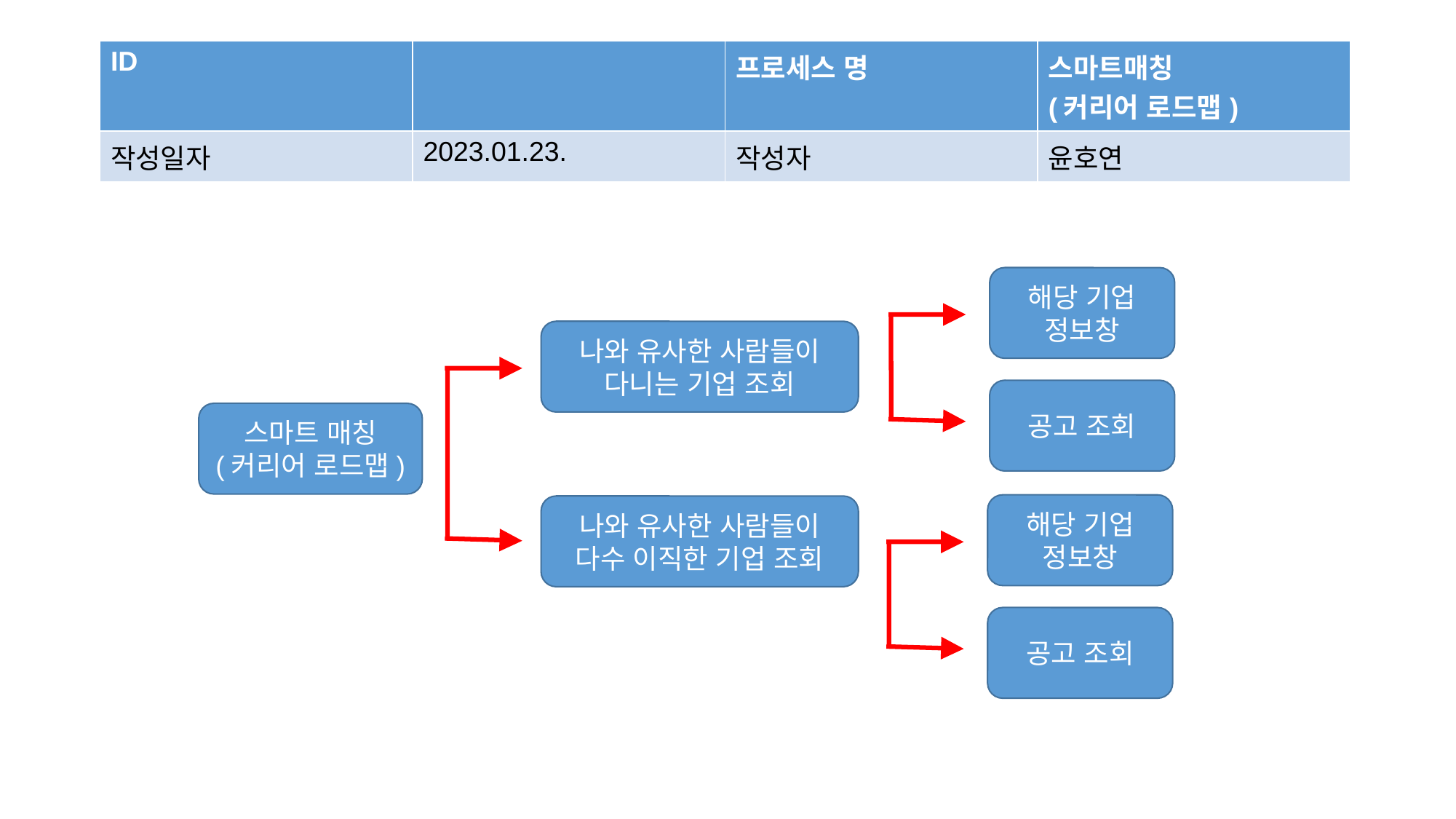

| ID |  | 프로세스 명 | 스마트매칭 (커리어 로드맵) |
| --- | --- | --- | --- |
| 작성일자 | 2023.01.23. | 작성자 | 윤호연 |
해당 기업 정보창
나와 유사한 사람들이 다니는 기업 조회
공고 조회
스마트 매칭
(커리어 로드맵)
해당 기업 정보창
나와 유사한 사람들이 다수 이직한 기업 조회
공고 조회